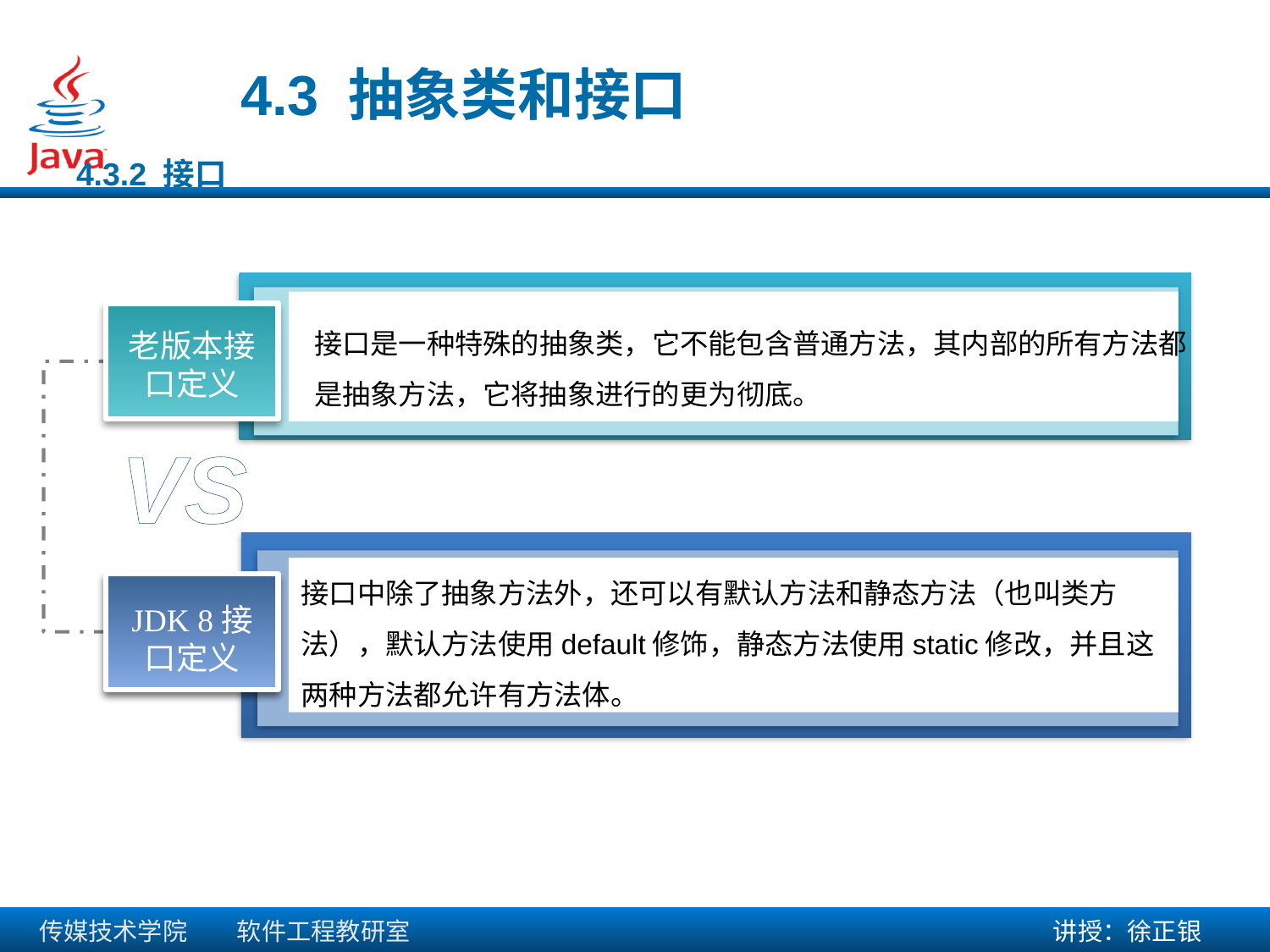

4.3 抽象类和接口
4.3.2 接口

接口是一种特殊的抽象类，它不能包含普通方法，其内部的所有方法都是抽象方法，它将抽象进行的更为彻底。

老版本接口定义

VS

接口中除了抽象方法外，还可以有默认方法和静态方法（也叫类方法），默认方法使用default修饰，静态方法使用static修改，并且这两种方法都允许有方法体。

JDK 8接口定义